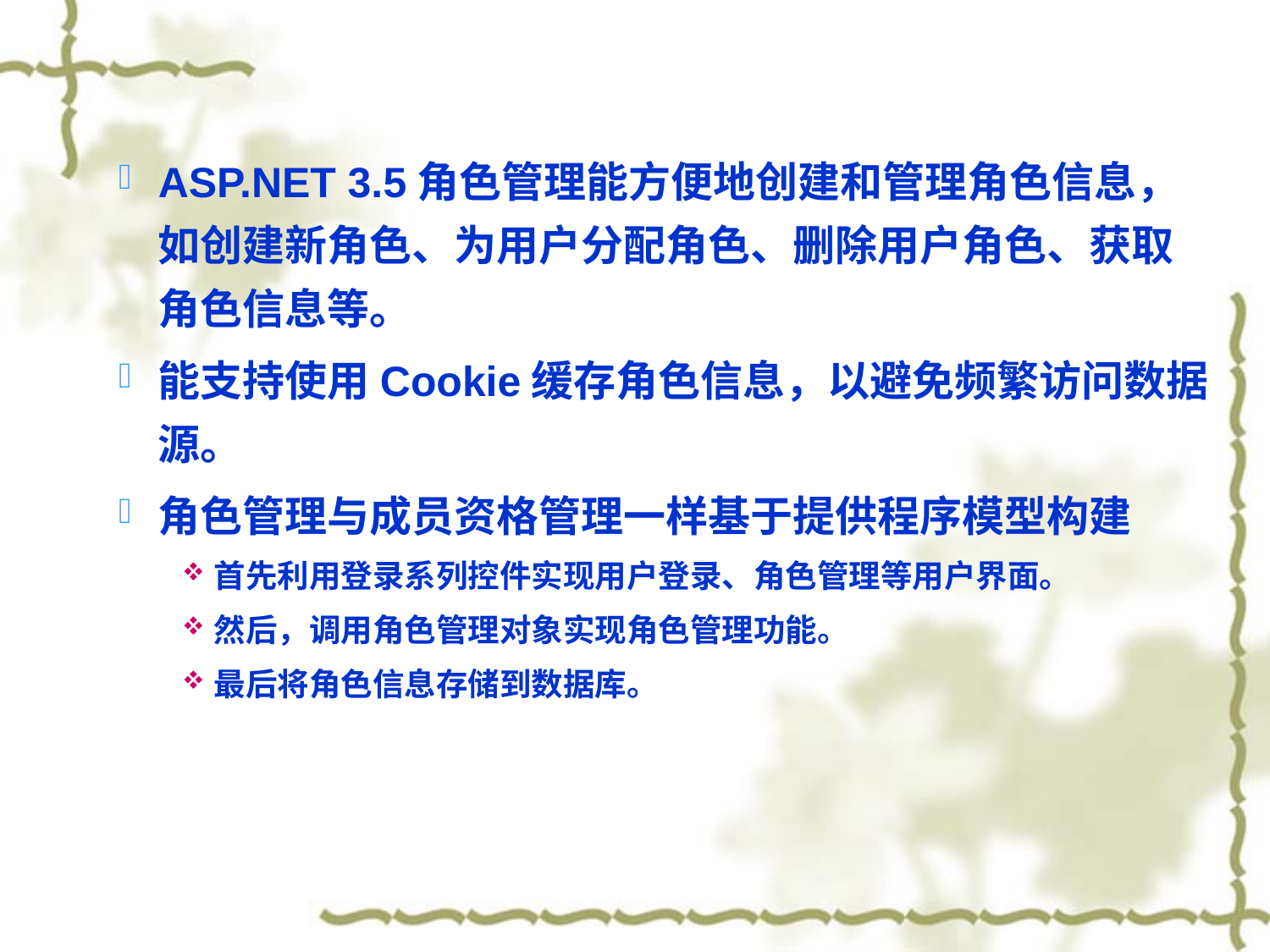

ASP.NET 3.5角色管理能方便地创建和管理角色信息，如创建新角色、为用户分配角色、删除用户角色、获取角色信息等。
能支持使用Cookie缓存角色信息，以避免频繁访问数据源。
角色管理与成员资格管理一样基于提供程序模型构建
首先利用登录系列控件实现用户登录、角色管理等用户界面。
然后，调用角色管理对象实现角色管理功能。
最后将角色信息存储到数据库。